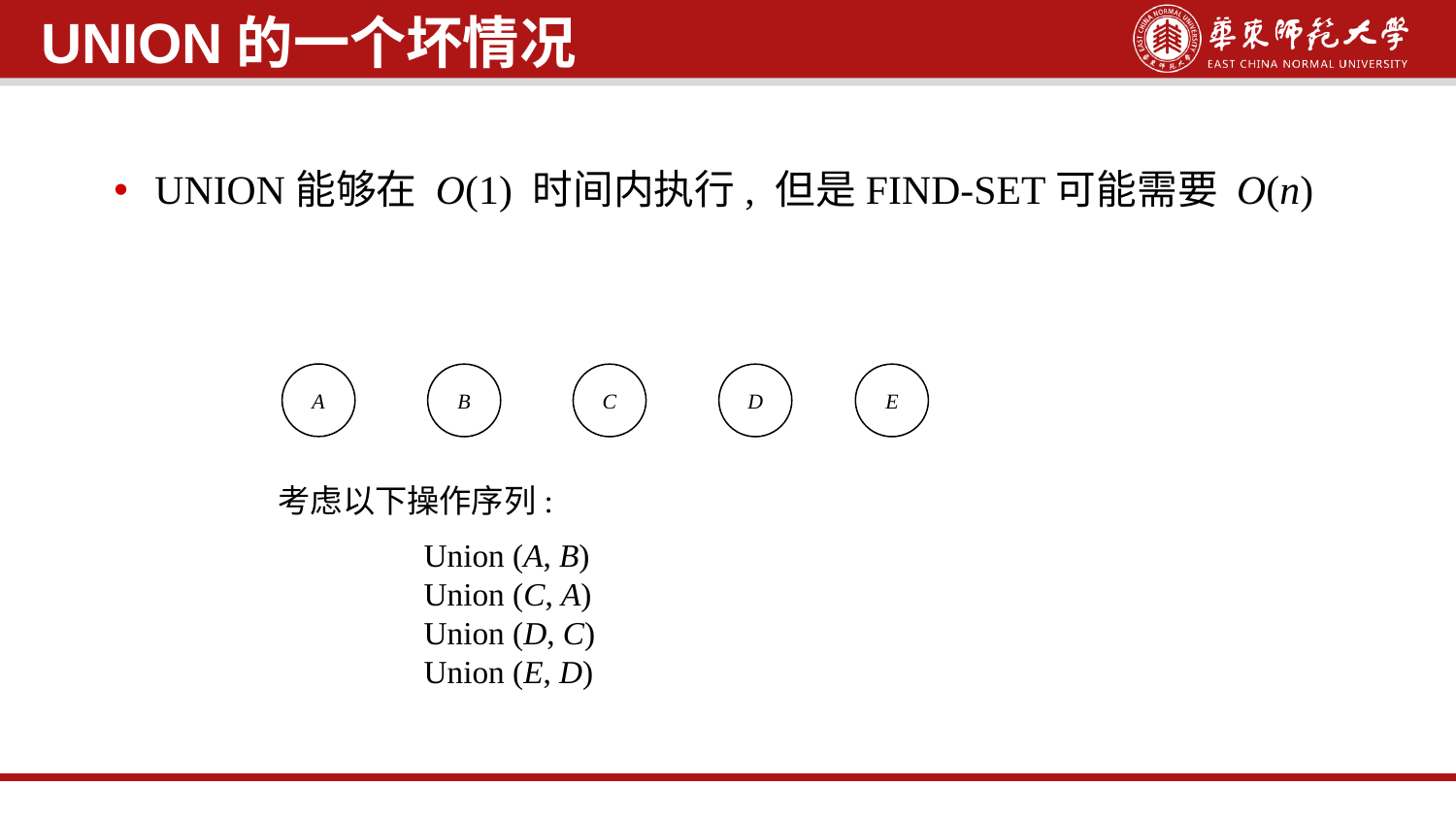

UNION的一个坏情况
UNION能够在 O(1) 时间内执行, 但是FIND-SET可能需要 O(n)

A
B
C
D
E
考虑以下操作序列:
	Union (A, B)
	Union (C, A)
	Union (D, C)
	Union (E, D)